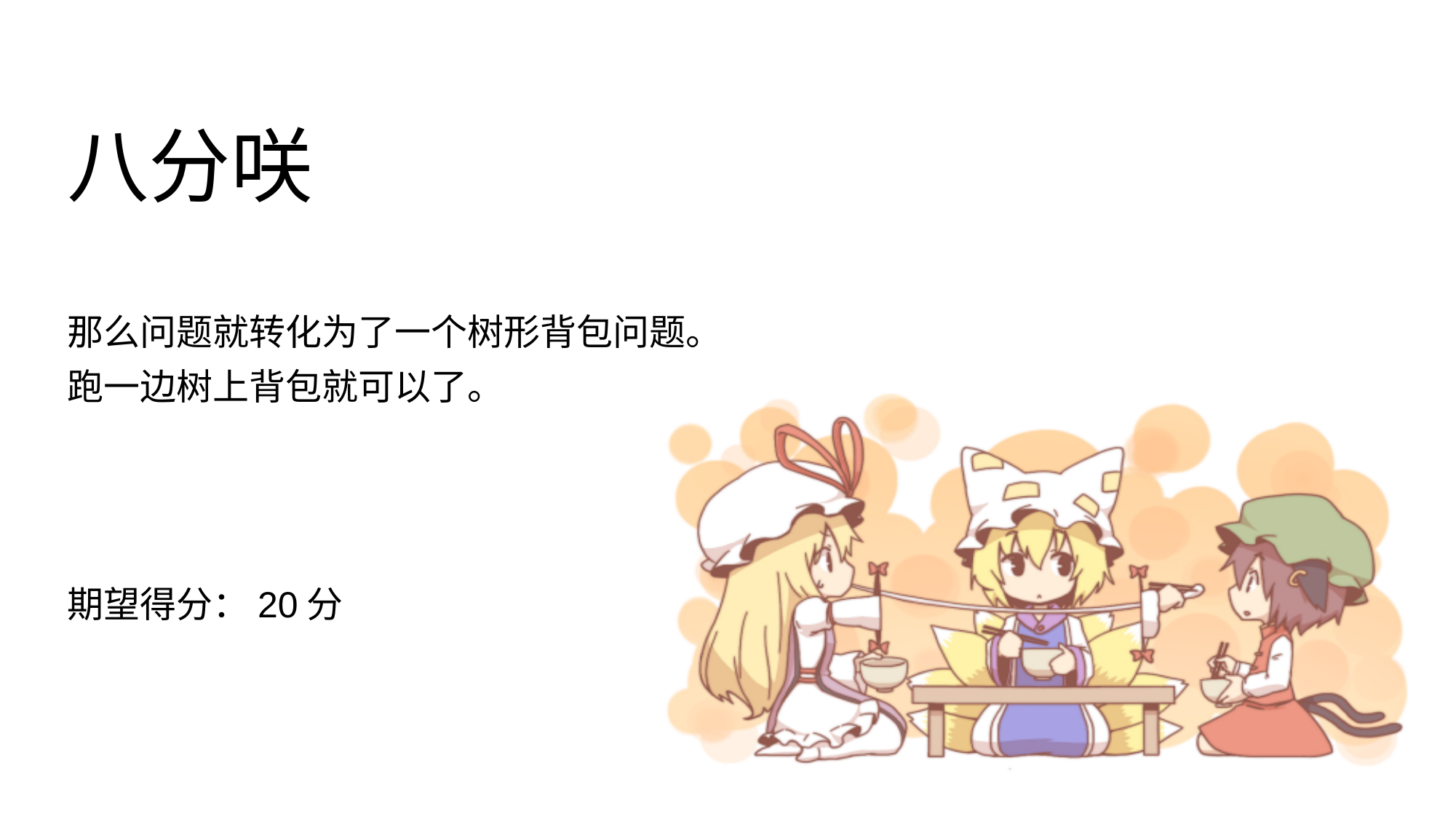

# 八分咲

那么问题就转化为了一个树形背包问题。
跑一边树上背包就可以了。

期望得分：20分